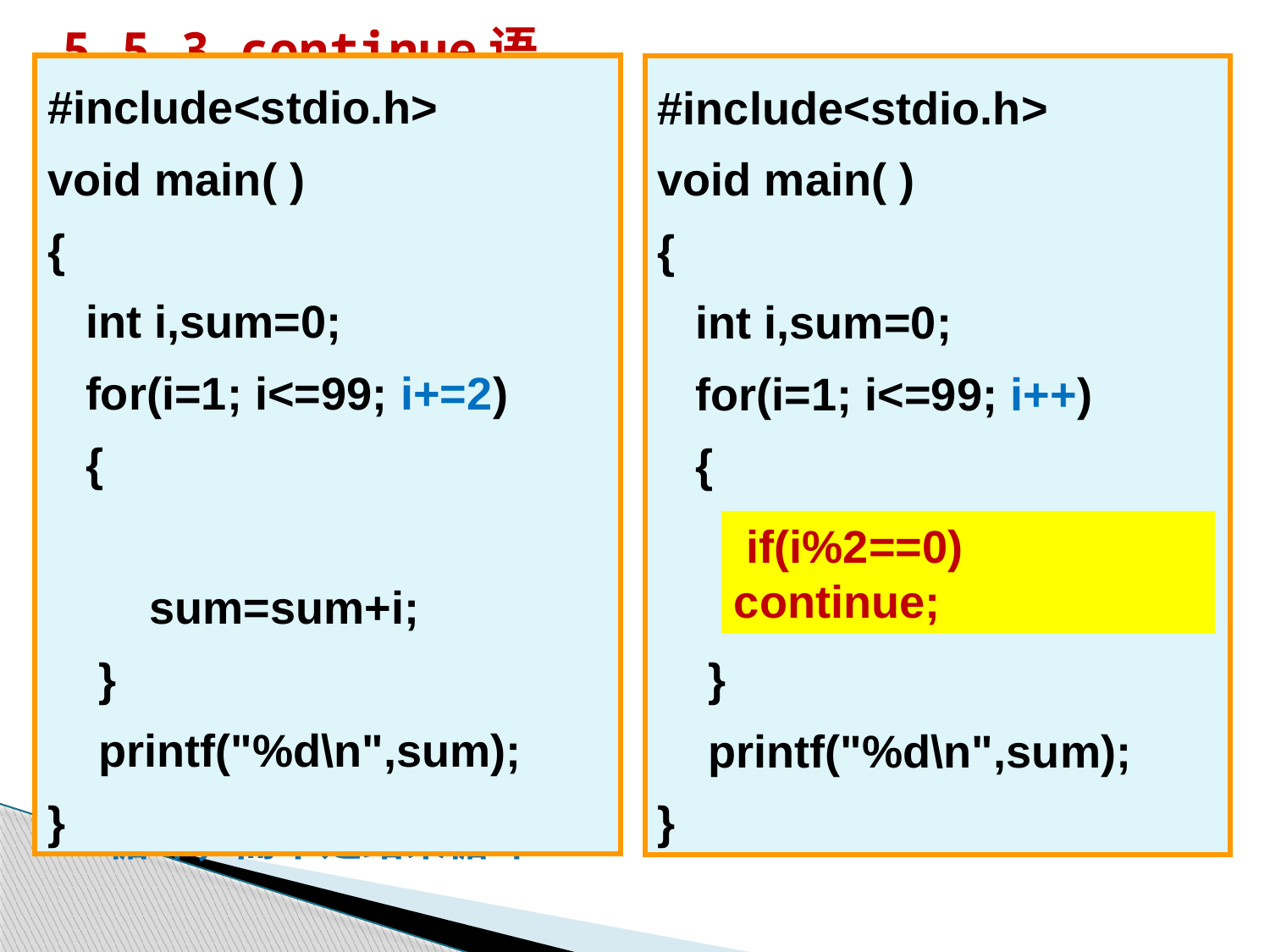

# 5.5.3 continue语句
#include<stdio.h>
void main( )
{
   int i,sum=0;
   for(i=1; i<=99; i+=2)
   {
        sum=sum+i;
    }
    printf("%d\n",sum);
}
#include<stdio.h>
void main( )
{
   int i,sum=0;
   for(i=1; i<=99; i++)
   {

       sum=sum+i;
    }
    printf("%d\n",sum);
}
continue  结束本次循环
循环“短路” (跳过循环体后面的语句，开始下一轮循环 )。

【注意】
continue语句结束本次循环，而不是结束循环
 if(i%2==0)   continue;